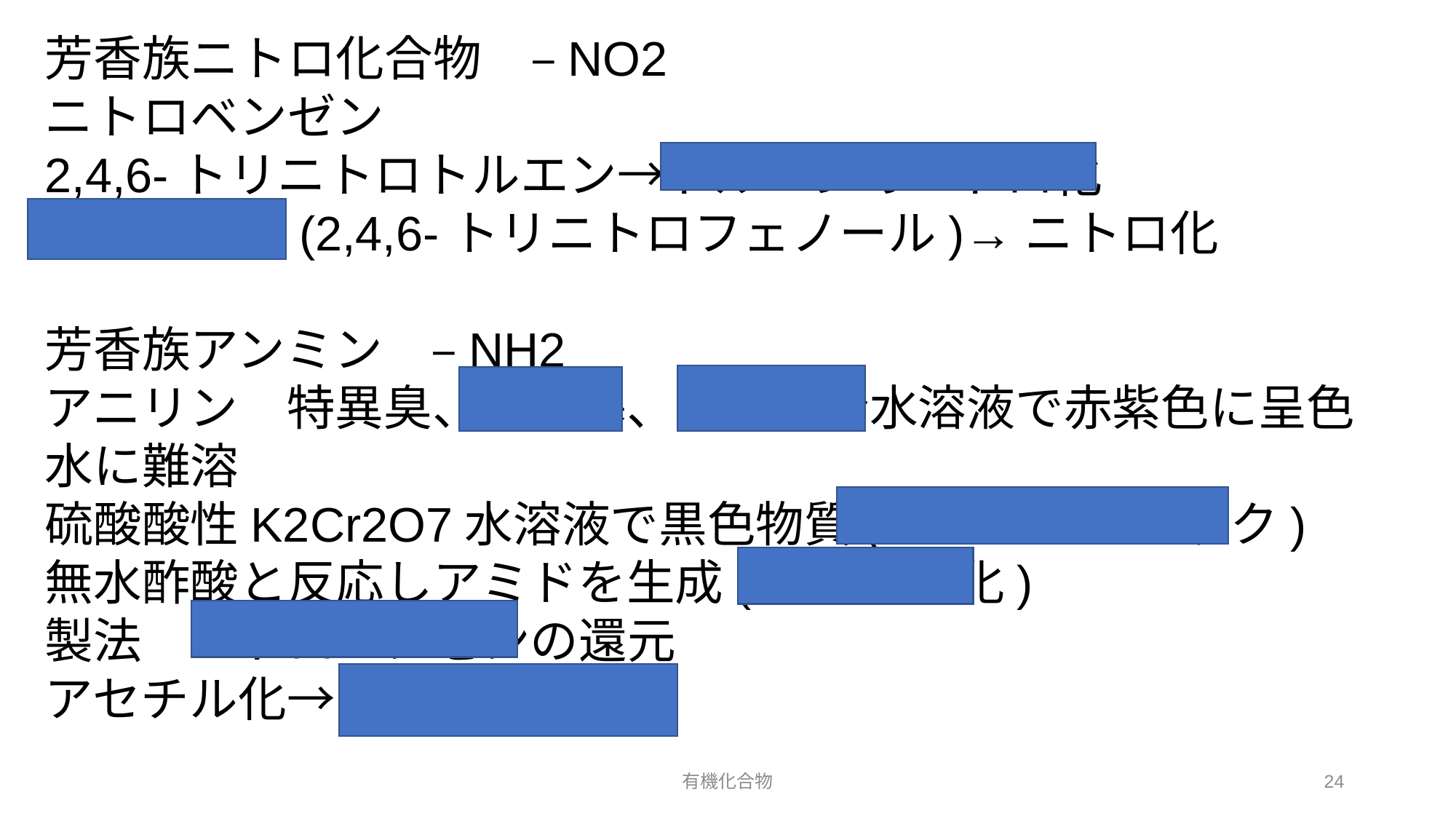

芳香族ニトロ化合物　–NO2
ニトロベンゼン
2,4,6-トリニトロトルエン→トルエンのニトロ化
ピクリン酸(2,4,6-トリニトロフェノール)→ニトロ化

芳香族アンミン　–NH2
アニリン　特異臭、弱塩基、さらし粉水溶液で赤紫色に呈色
水に難溶
硫酸酸性K2Cr2O7水溶液で黒色物質(アニリンブラック)
無水酢酸と反応しアミドを生成(アセチル化)
製法　ニトロベンゼンの還元
アセチル化→アセトアニリド

有機化合物
24